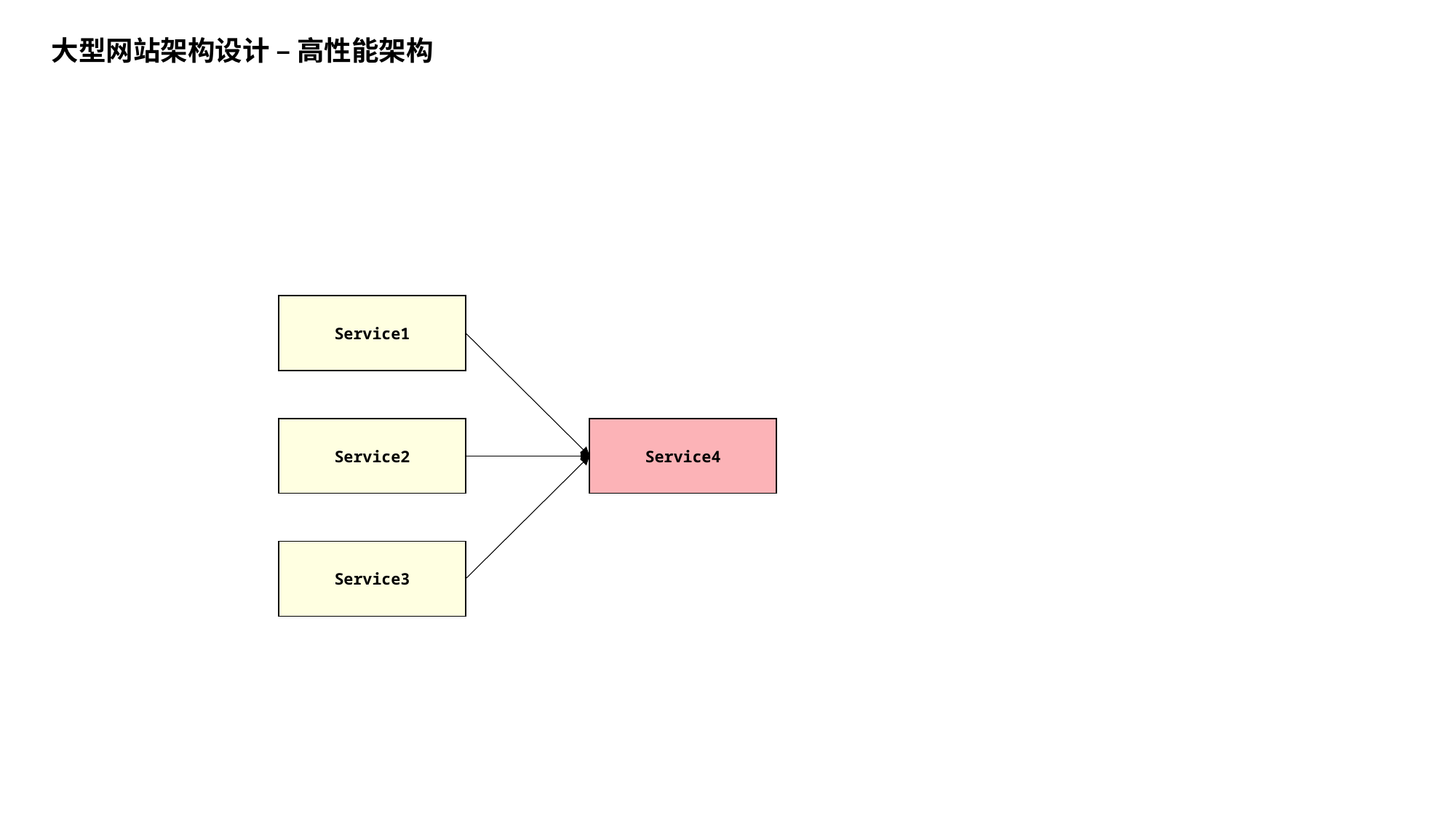

大型网站架构设计 – 高性能架构
Service1
Service2
Service4
Service3